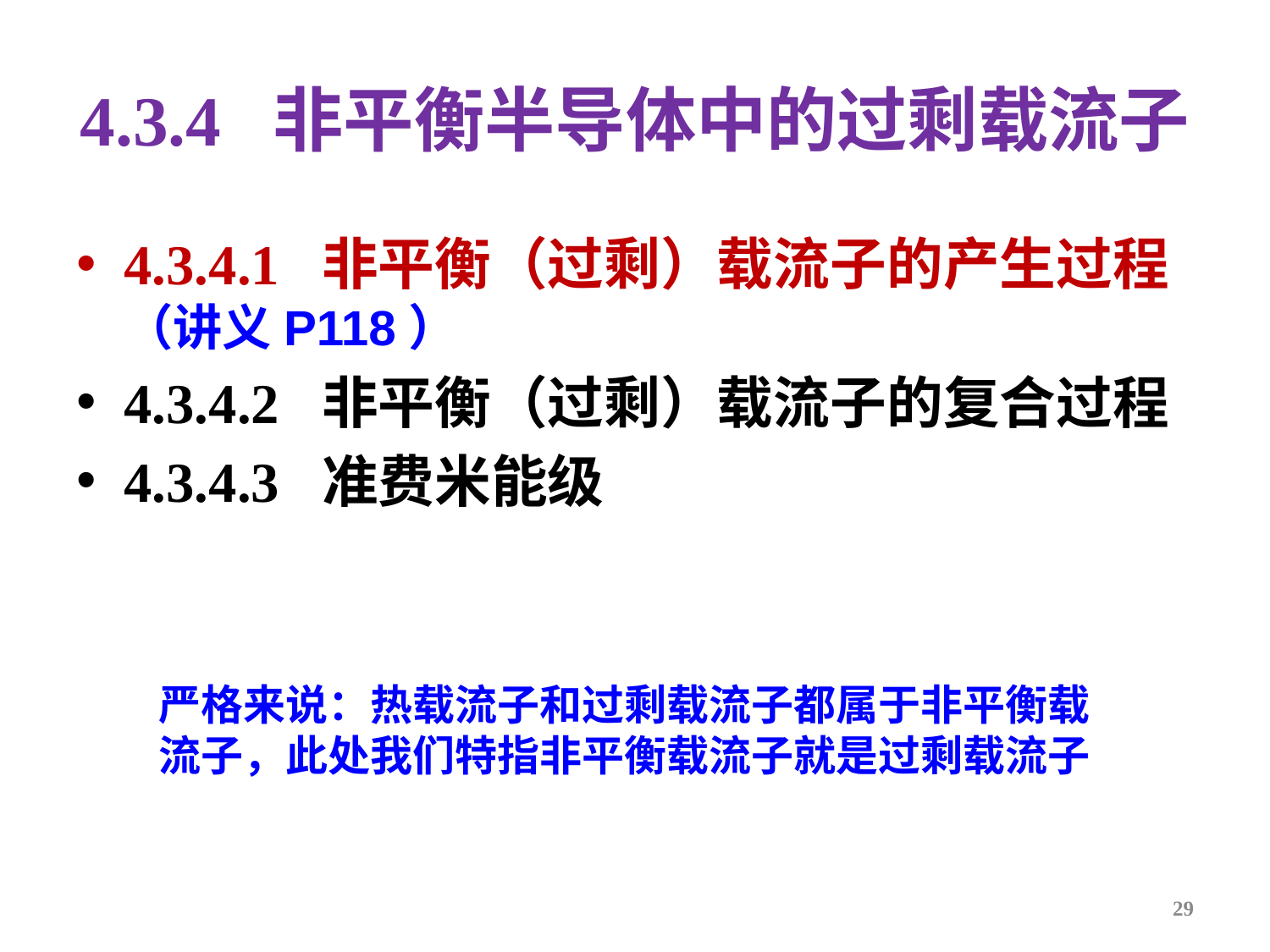

# 4.3.4  非平衡半导体中的过剩载流子
4.3.4.1  非平衡（过剩）载流子的产生过程（讲义P118）
4.3.4.2  非平衡（过剩）载流子的复合过程
4.3.4.3  准费米能级

严格来说：热载流子和过剩载流子都属于非平衡载流子，此处我们特指非平衡载流子就是过剩载流子
29